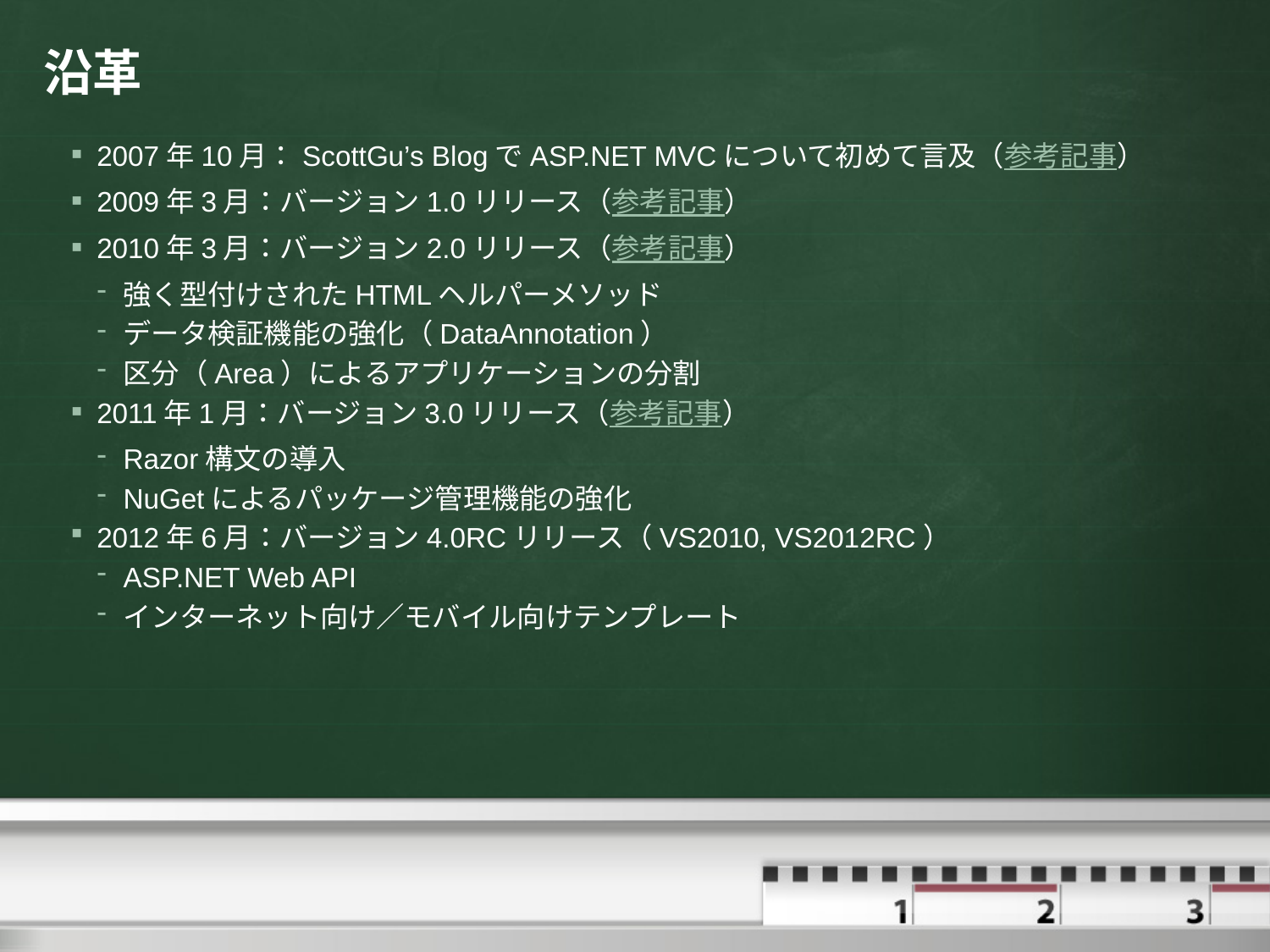

# 沿革
2007年10月：ScottGu’s BlogでASP.NET MVCについて初めて言及（参考記事）
2009年3月：バージョン1.0リリース（参考記事）
2010年3月：バージョン2.0リリース（参考記事）
強く型付けされたHTMLヘルパーメソッド
データ検証機能の強化（DataAnnotation）
区分（Area）によるアプリケーションの分割
2011年1月：バージョン3.0リリース（参考記事）
Razor構文の導入
NuGetによるパッケージ管理機能の強化
2012年6月：バージョン4.0RCリリース（VS2010, VS2012RC）
ASP.NET Web API
インターネット向け／モバイル向けテンプレート